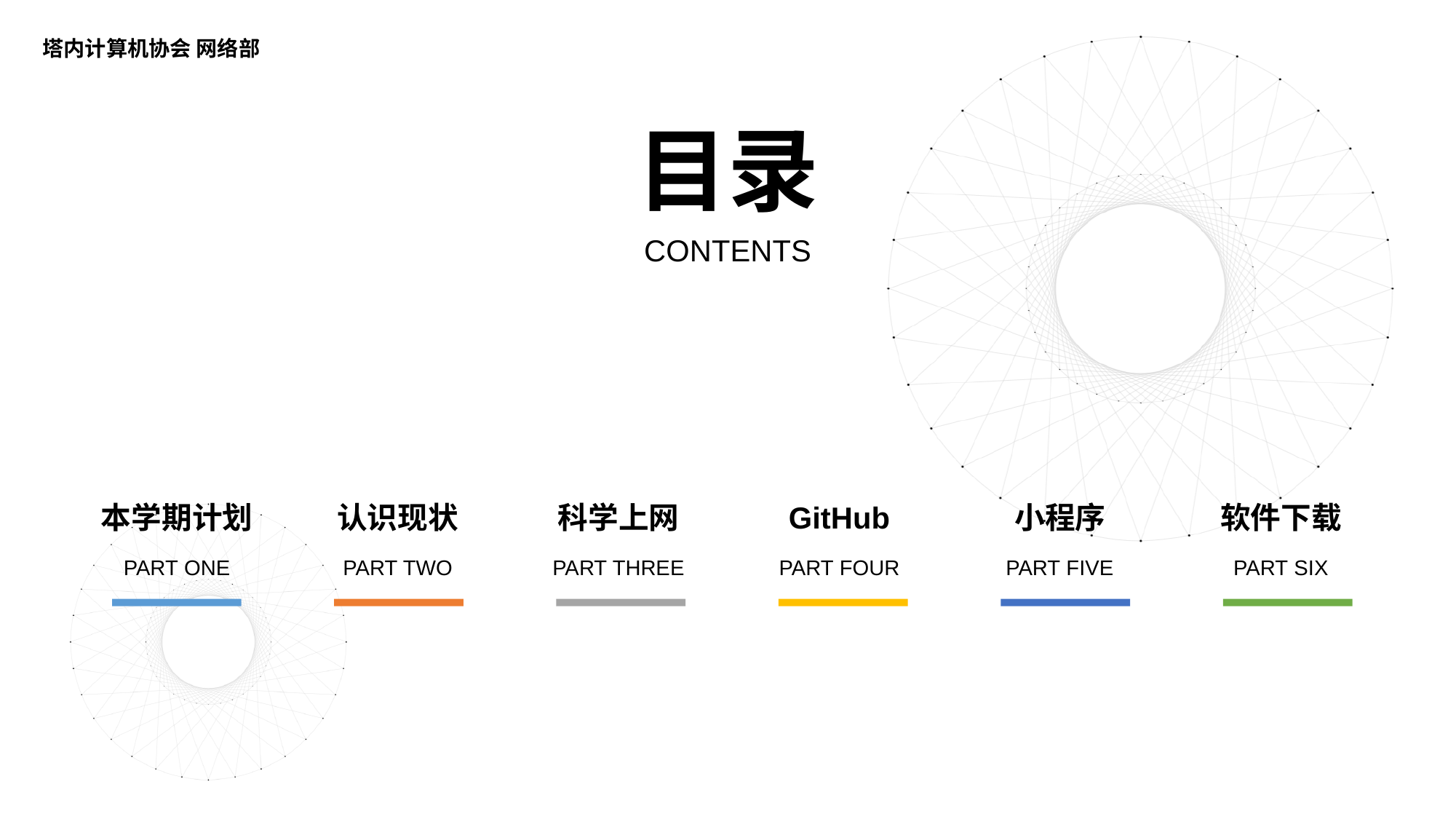

塔内计算机协会 网络部
目录
CONTENTS
认识现状
科学上网
GitHub
软件下载
本学期计划
小程序
PART TWO
PART THREE
PART FOUR
PART SIX
PART ONE
PART FIVE